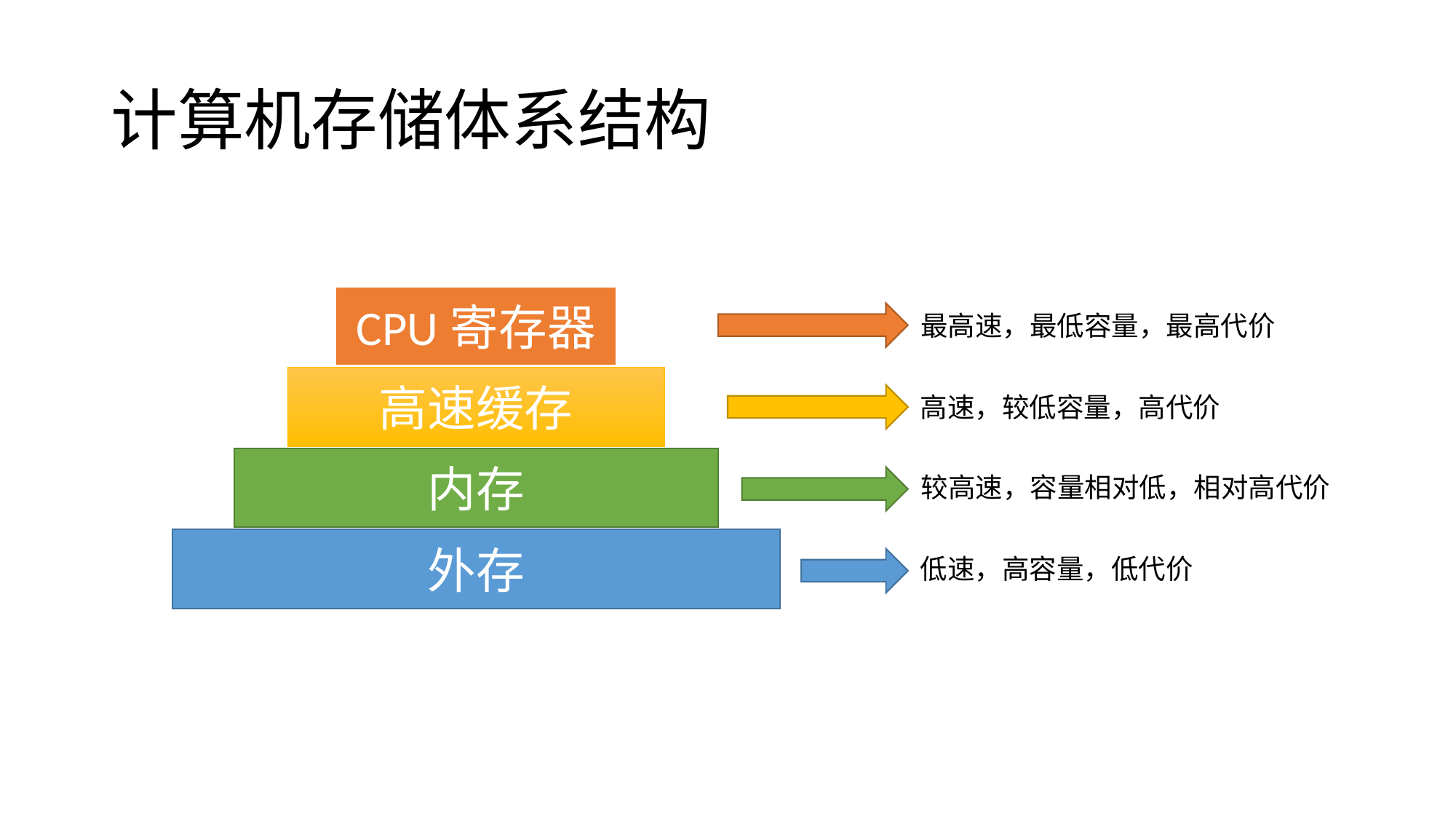

# 计算机存储体系结构
CPU寄存器

最高速，最低容量，最高代价
高速缓存

高速，较低容量，高代价
内存
较高速，容量相对低，相对高代价

外存
低速，高容量，低代价